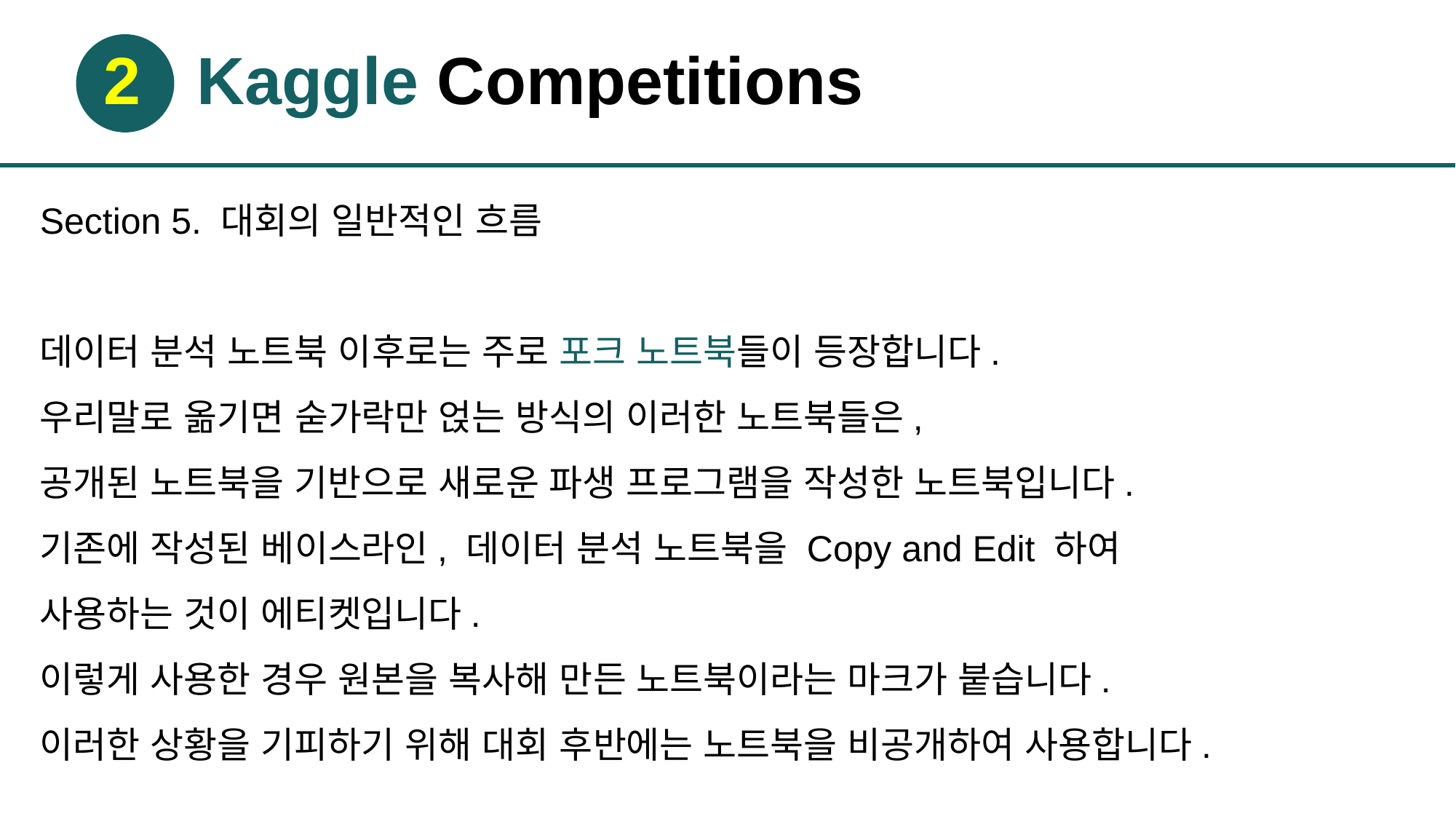

# 2   Kaggle Competitions

Section 5. 대회의 일반적인 흐름

데이터 분석 노트북 이후로는 주로 포크 노트북들이 등장합니다.
우리말로 옮기면 숟가락만 얹는 방식의 이러한 노트북들은,
공개된 노트북을 기반으로 새로운 파생 프로그램을 작성한 노트북입니다.
기존에 작성된 베이스라인, 데이터 분석 노트북을 Copy and Edit 하여
사용하는 것이 에티켓입니다.
이렇게 사용한 경우 원본을 복사해 만든 노트북이라는 마크가 붙습니다.
이러한 상황을 기피하기 위해 대회 후반에는 노트북을 비공개하여 사용합니다.